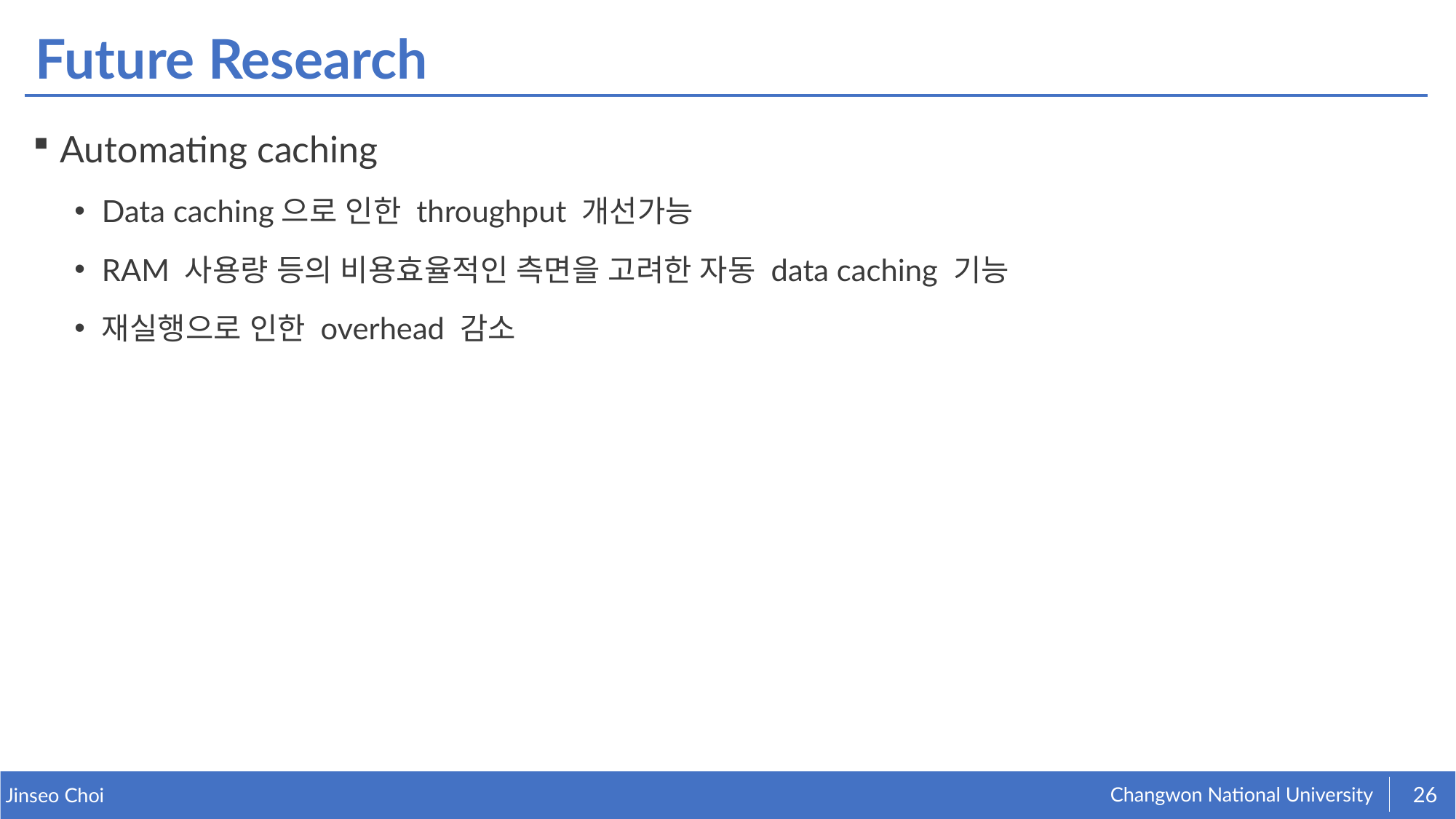

# Future Research
Automating caching
Data caching으로 인한 throughput 개선가능
RAM 사용량 등의 비용효율적인 측면을 고려한 자동 data caching 기능
재실행으로 인한 overhead 감소

26